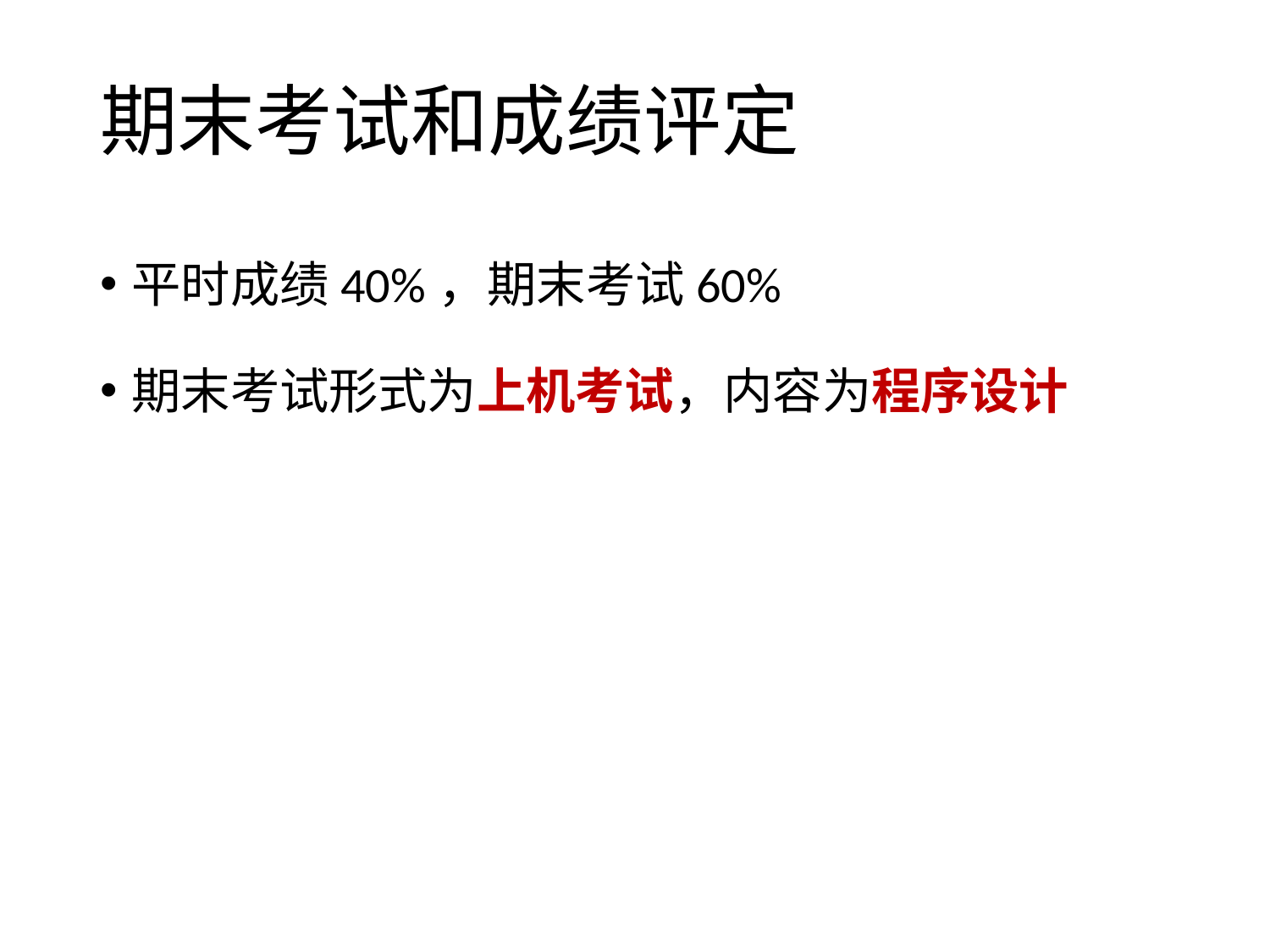

# 期末考试和成绩评定
平时成绩40%，期末考试60%
期末考试形式为上机考试，内容为程序设计